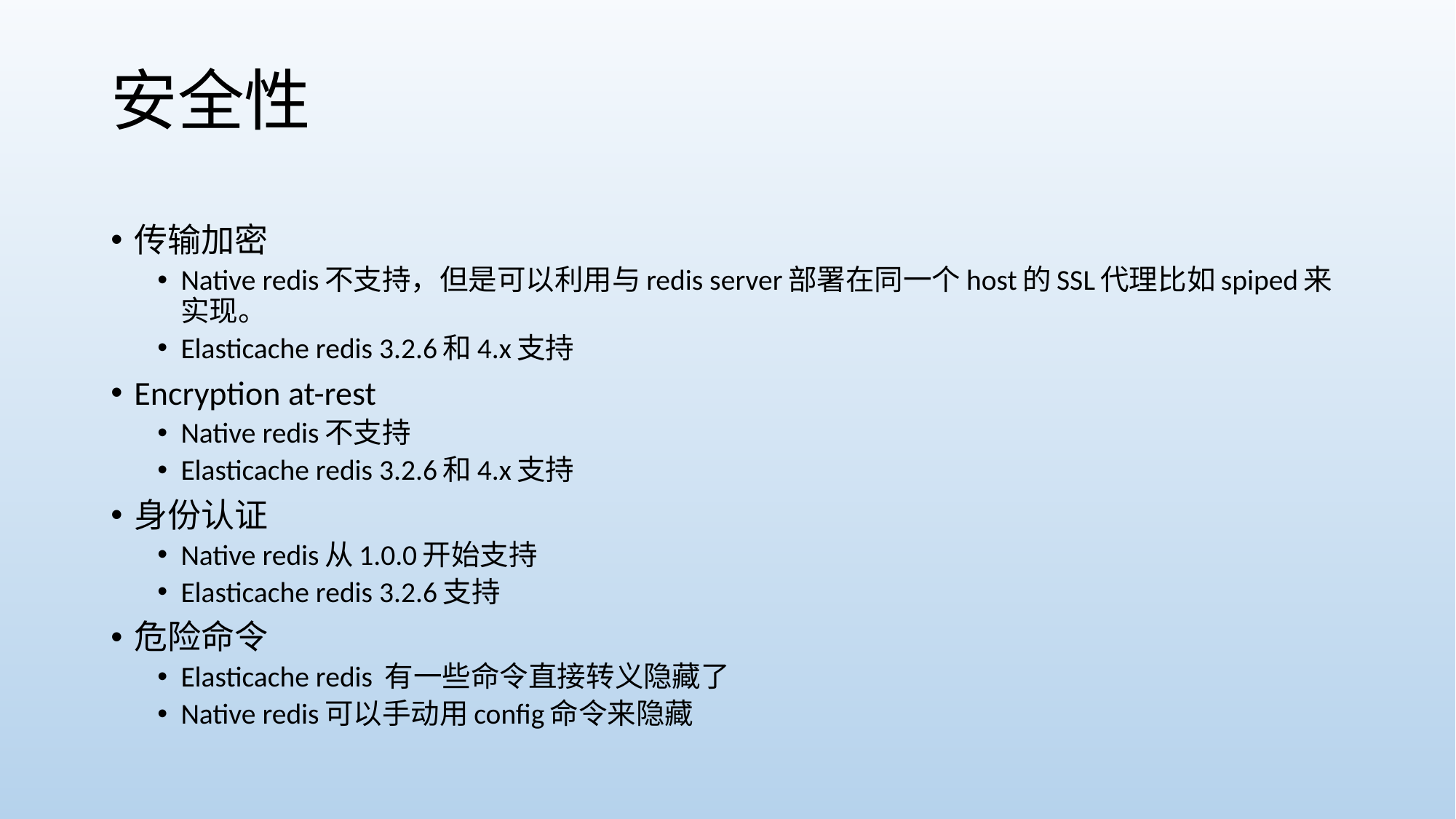

# 安全性
传输加密
Native redis不支持，但是可以利用与redis server部署在同一个host的SSL代理比如spiped来实现。
Elasticache redis 3.2.6和4.x支持
Encryption at-rest
Native redis不支持
Elasticache redis 3.2.6和4.x支持
身份认证
Native redis从1.0.0开始支持
Elasticache redis 3.2.6支持
危险命令
Elasticache redis 有一些命令直接转义隐藏了
Native redis可以手动用config命令来隐藏